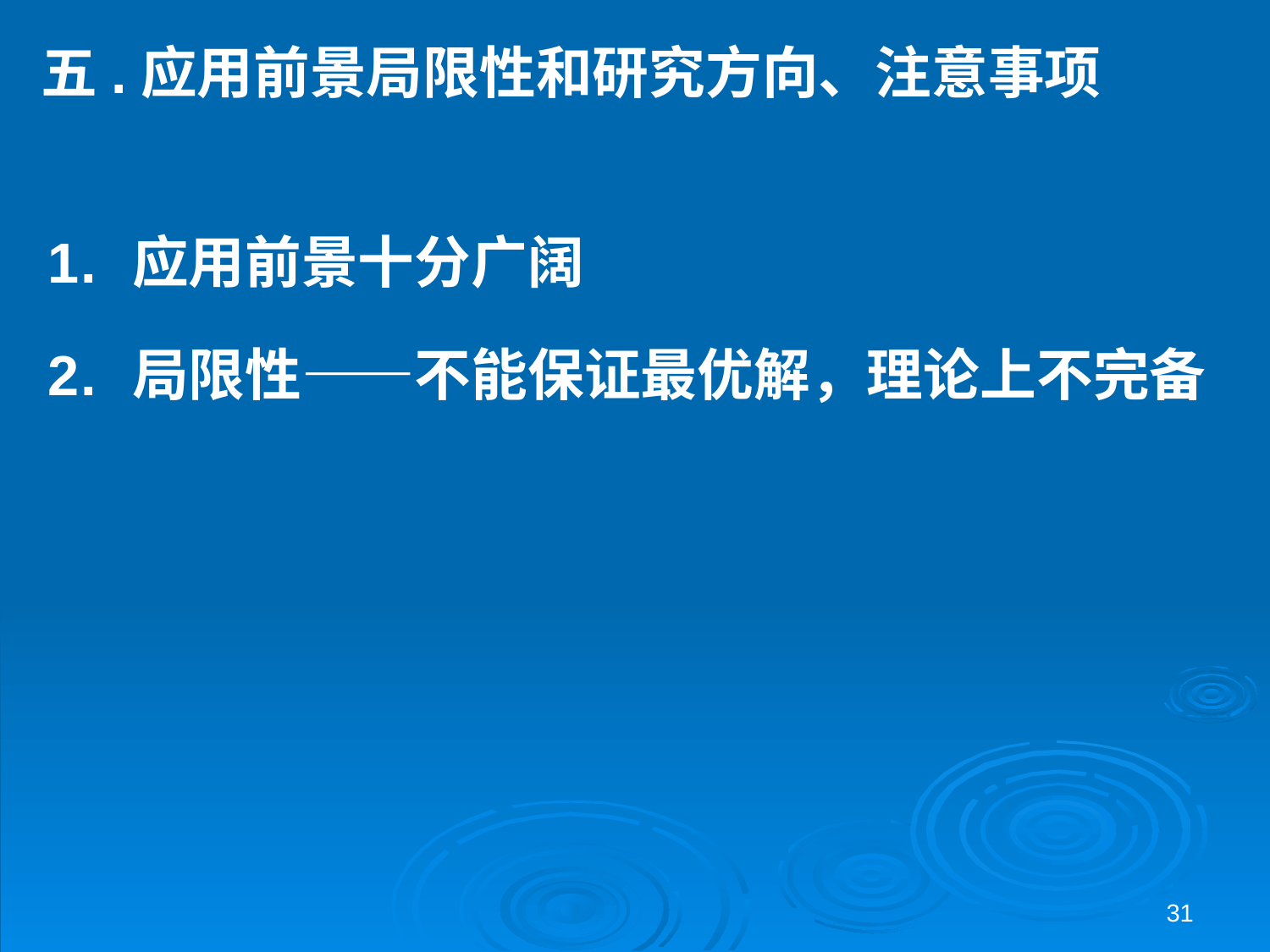

# 五.应用前景局限性和研究方向、注意事项
应用前景十分广阔
局限性——不能保证最优解，理论上不完备
31